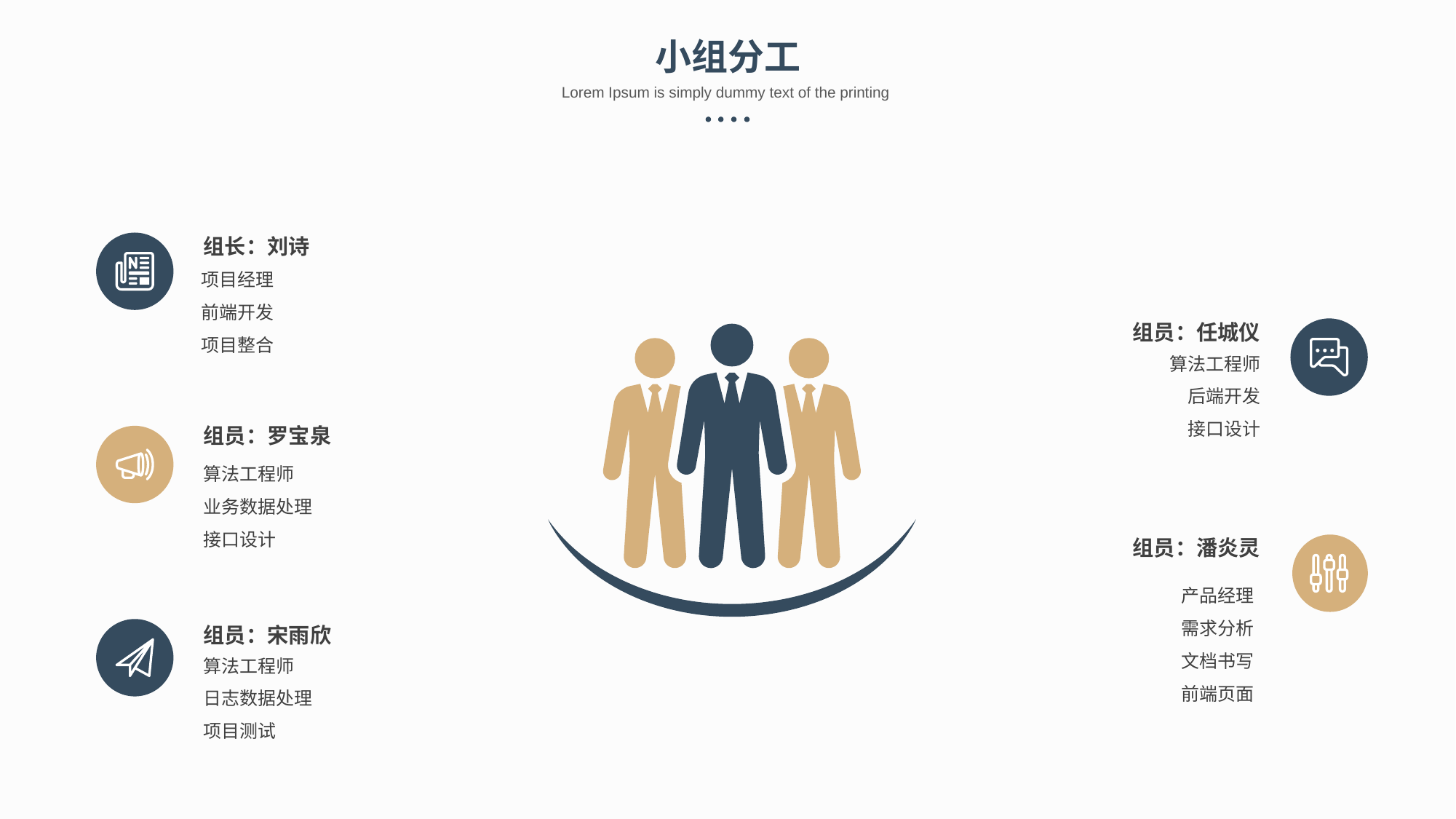

小组分工
Lorem Ipsum is simply dummy text of the printing

组长：刘诗

项目经理
前端开发
项目整合
组员：任城仪

算法工程师
后端开发
接口设计
组员：罗宝泉

算法工程师
业务数据处理
接口设计

组员：潘炎灵

产品经理
需求分析
文档书写
前端页面

组员：宋雨欣

算法工程师
日志数据处理
项目测试